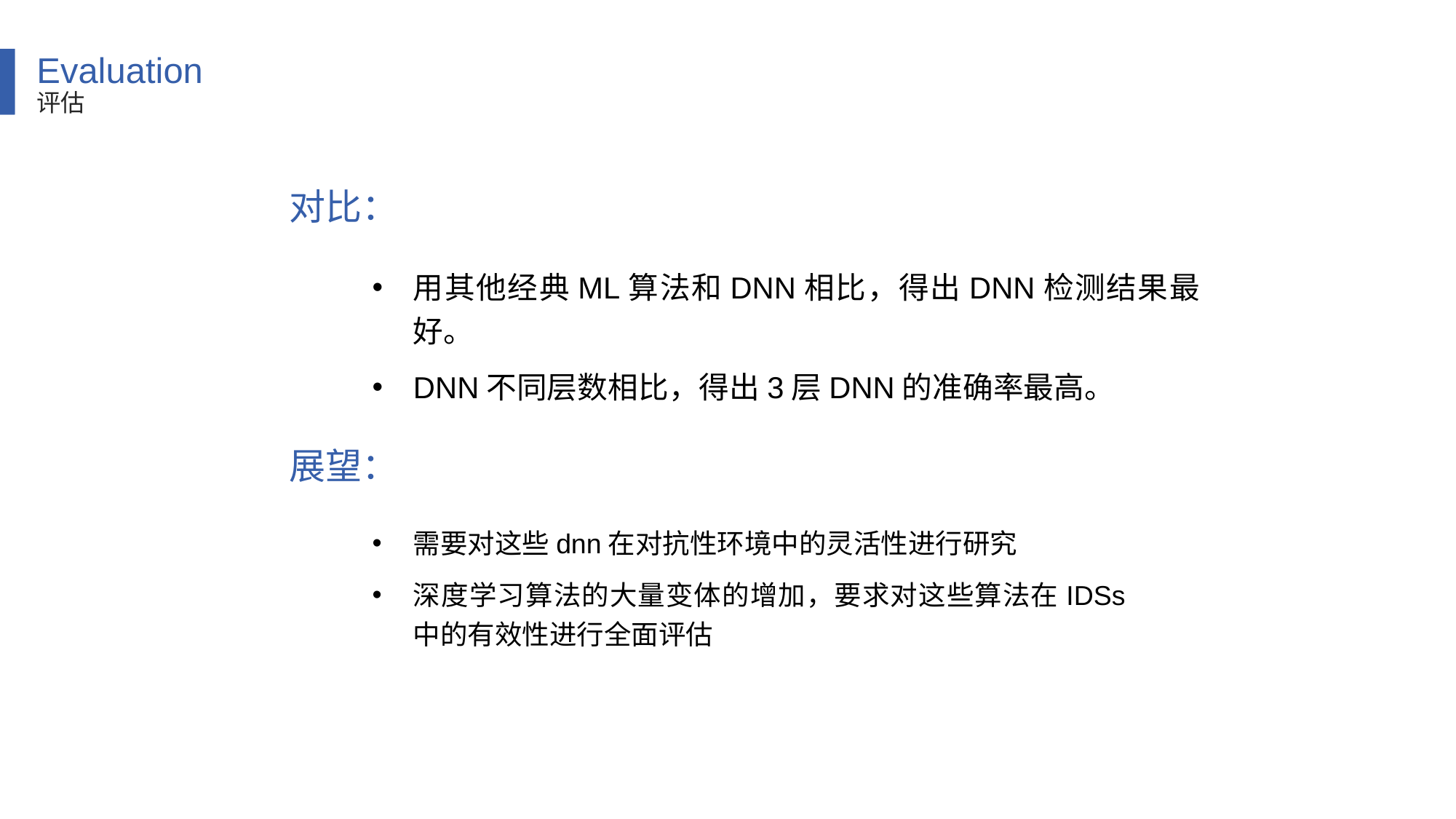

Evaluation
评估
对比：
用其他经典ML算法和DNN相比，得出DNN检测结果最好。
DNN不同层数相比，得出3层DNN的准确率最高。
展望：
需要对这些dnn在对抗性环境中的灵活性进行研究
深度学习算法的大量变体的增加，要求对这些算法在IDSs中的有效性进行全面评估